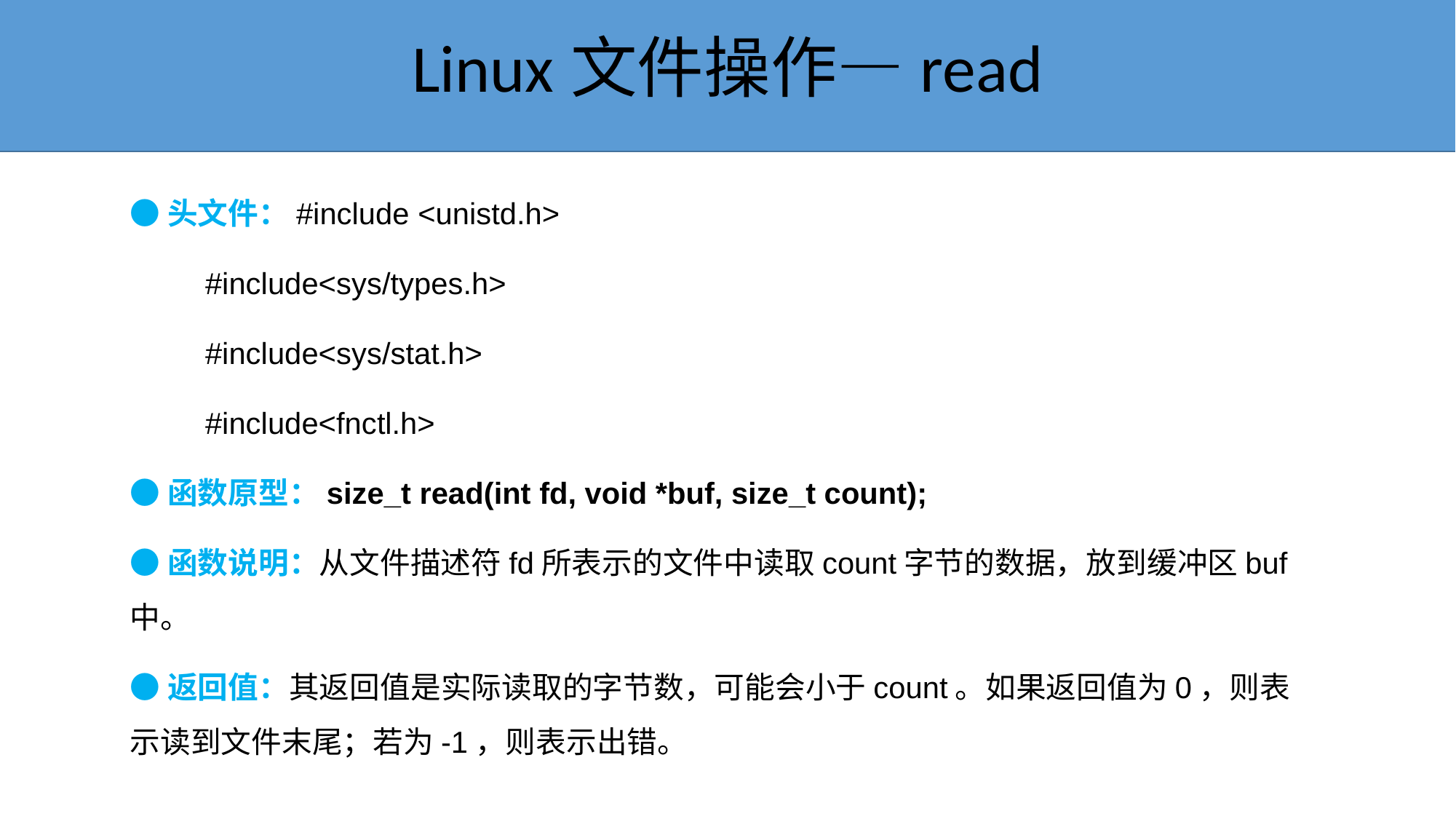

Linux文件操作—read

●头文件：#include <unistd.h>
         #include<sys/types.h>
         #include<sys/stat.h>
         #include<fnctl.h>
●函数原型：size_t read(int fd, void *buf, size_t count);
●函数说明：从文件描述符fd所表示的文件中读取count字节的数据，放到缓冲区buf中。
●返回值：其返回值是实际读取的字节数，可能会小于count。如果返回值为0，则表示读到文件末尾；若为-1，则表示出错。